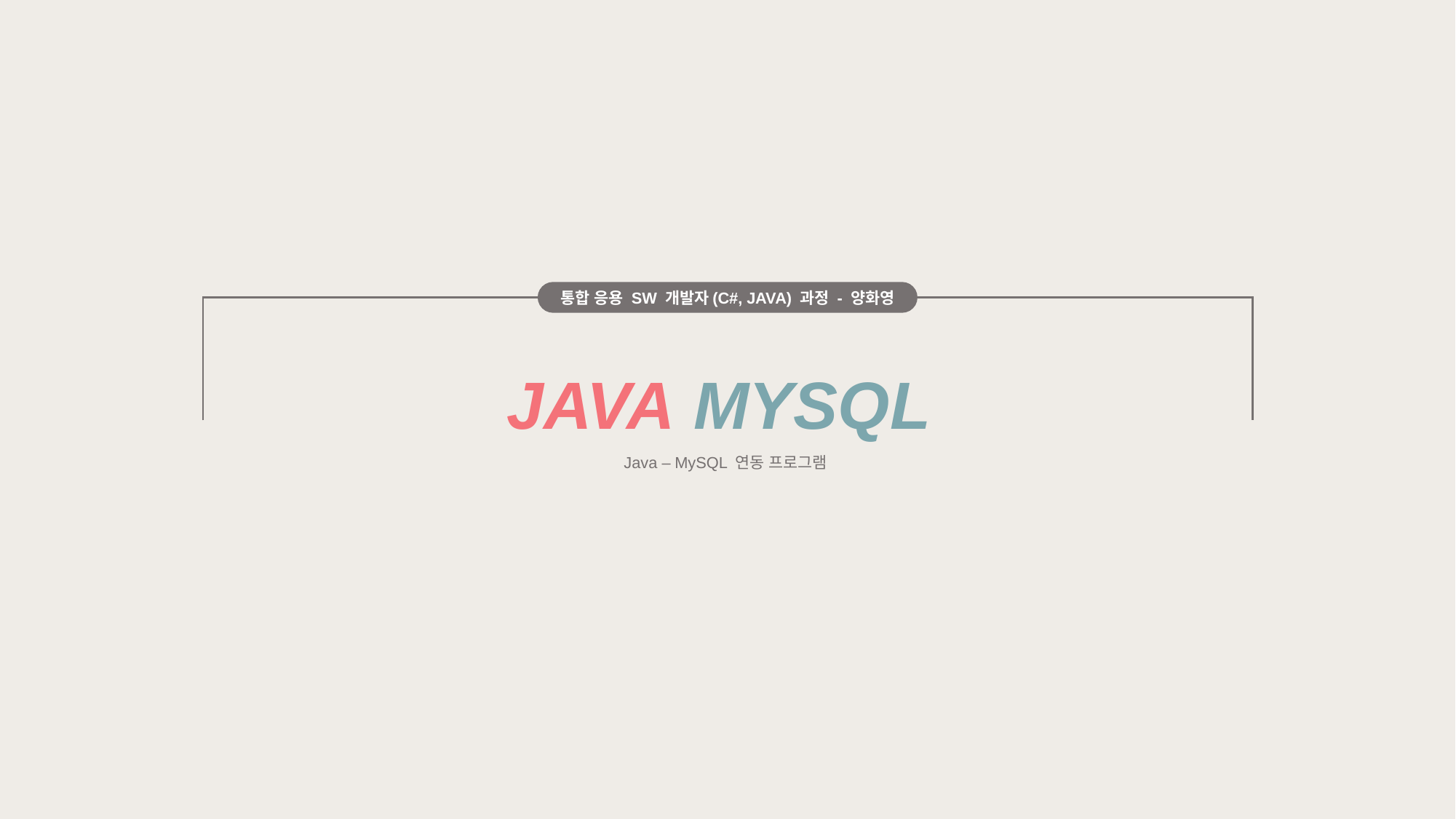

통합 응용 SW 개발자(C#, JAVA) 과정 - 양화영
JAVA MYSQL
Java – MySQL 연동 프로그램